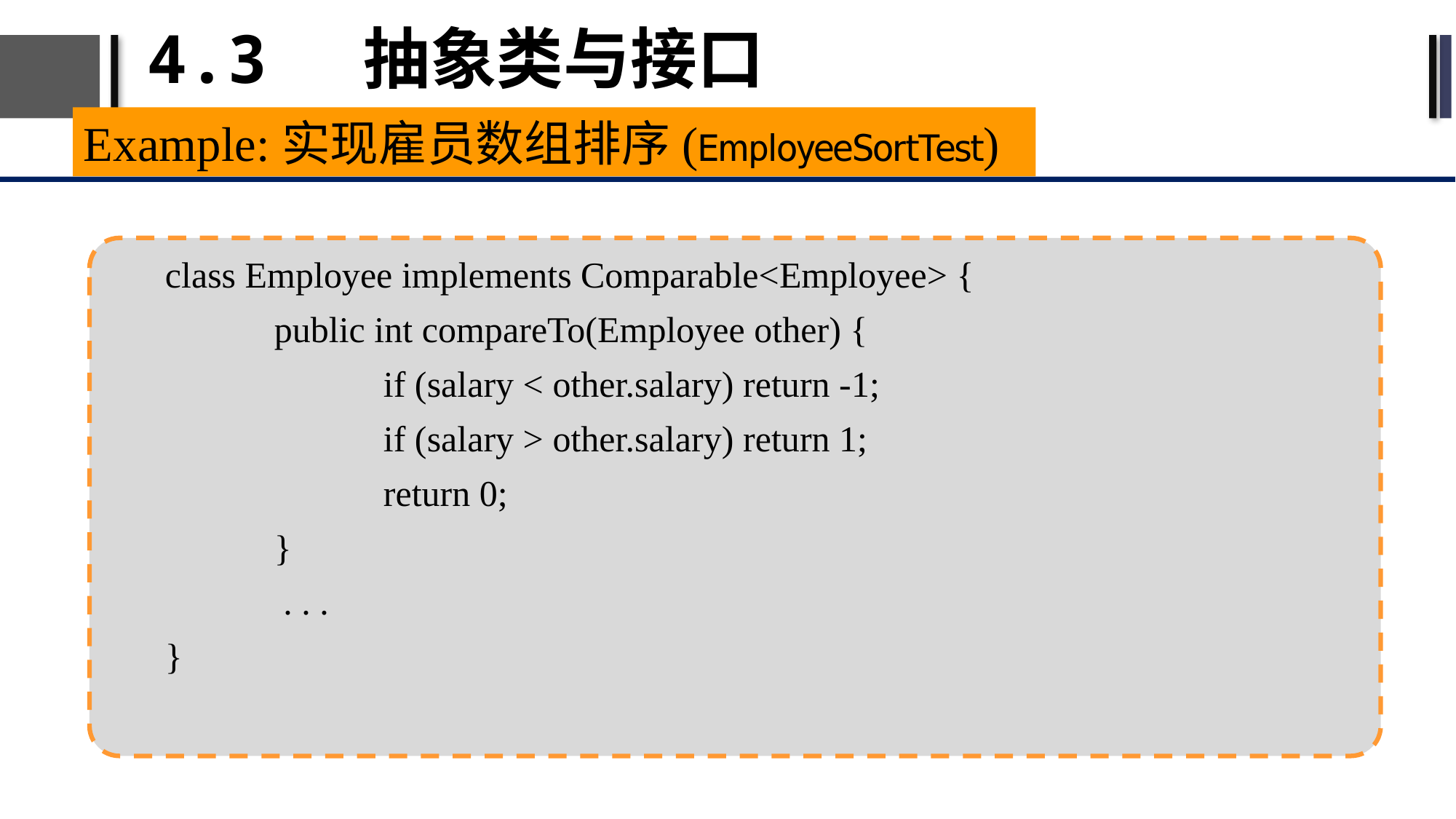

# 4.3  抽象类与接口
Example:实现雇员数组排序(EmployeeSortTest)

class Employee implements Comparable<Employee> {
	public int compareTo(Employee other) {
		if (salary < other.salary) return -1;
		if (salary > other.salary) return 1;
		return 0;
	}
	 . . .
}